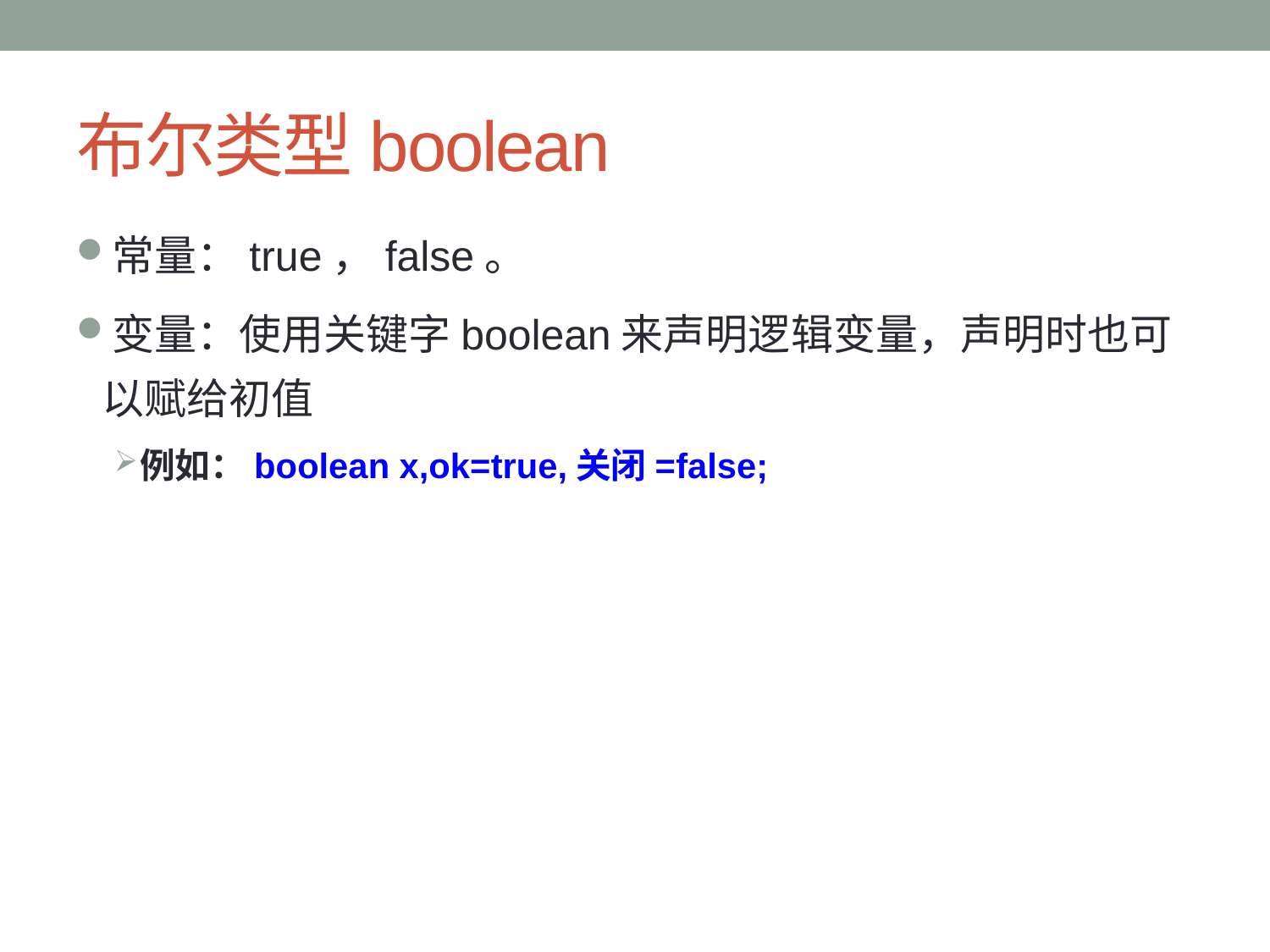

# 布尔类型boolean
常量：true，false。
变量：使用关键字boolean来声明逻辑变量，声明时也可以赋给初值
例如：boolean x,ok=true,关闭=false;